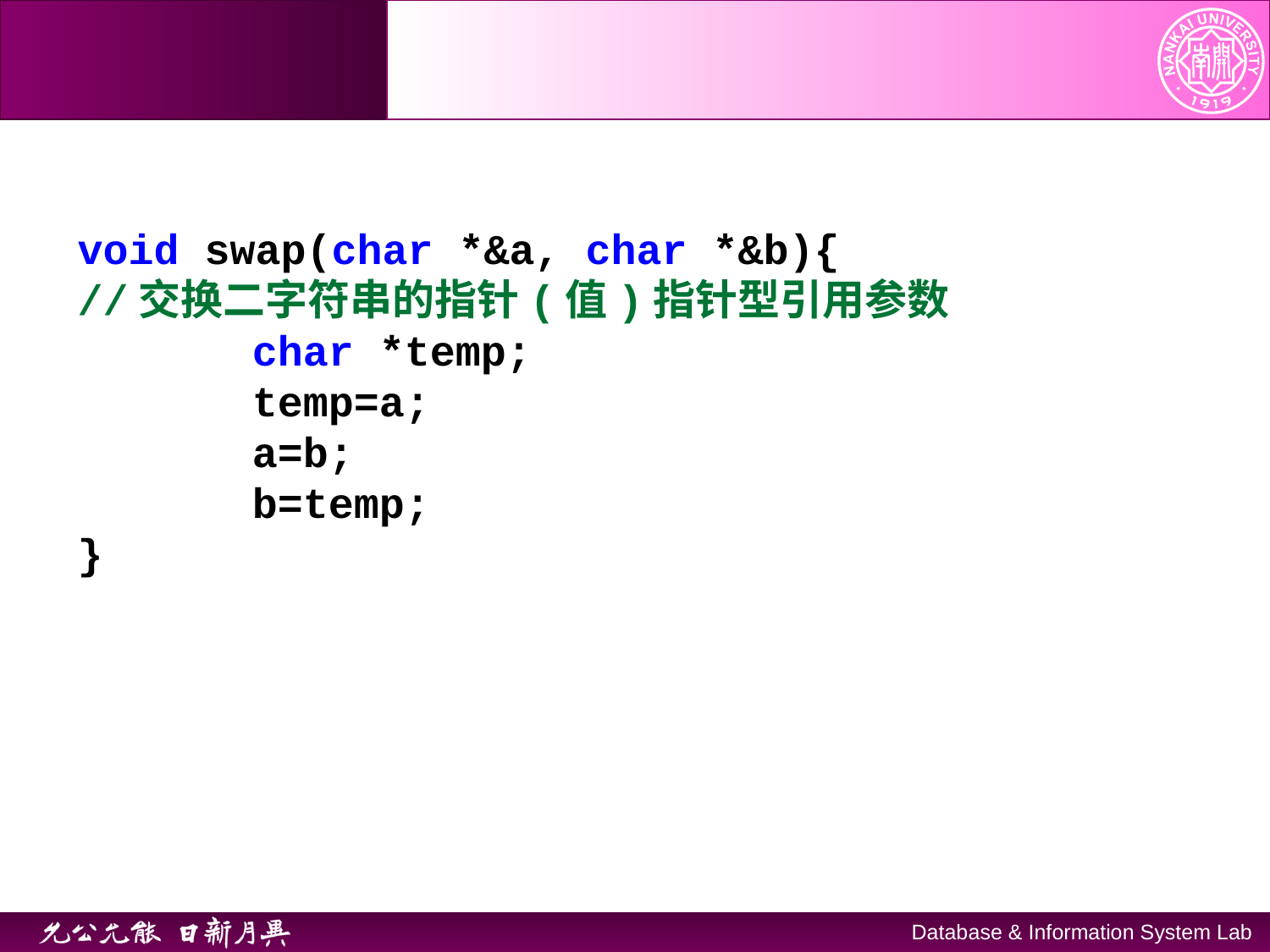

void swap(char *&a, char *&b){
//交换二字符串的指针(值)指针型引用参数
		char *temp;
		temp=a;
		a=b;
		b=temp;
}